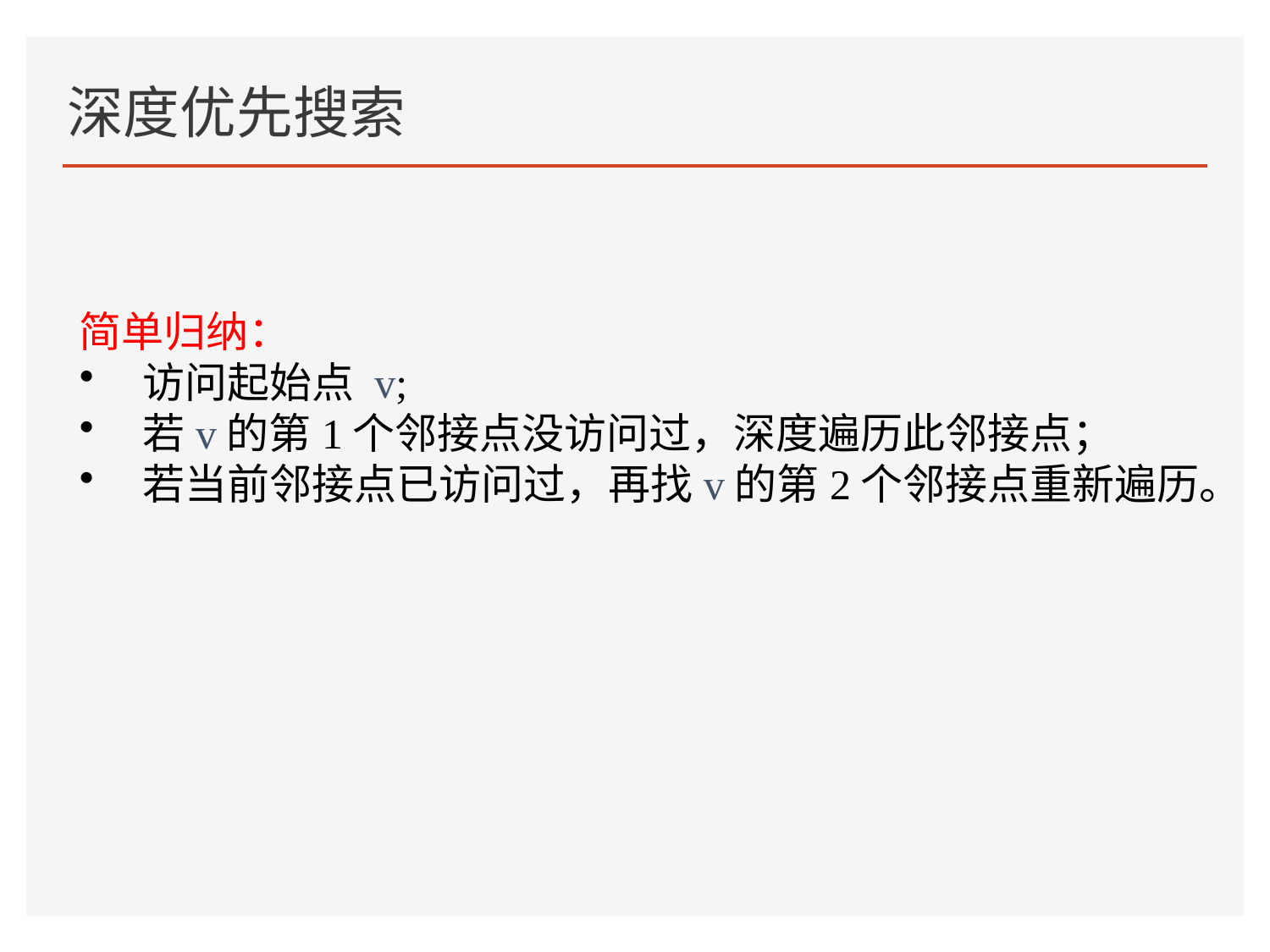

# 深度优先搜索
简单归纳：
访问起始点 v;
若v的第1个邻接点没访问过，深度遍历此邻接点；
若当前邻接点已访问过，再找v的第2个邻接点重新遍历。